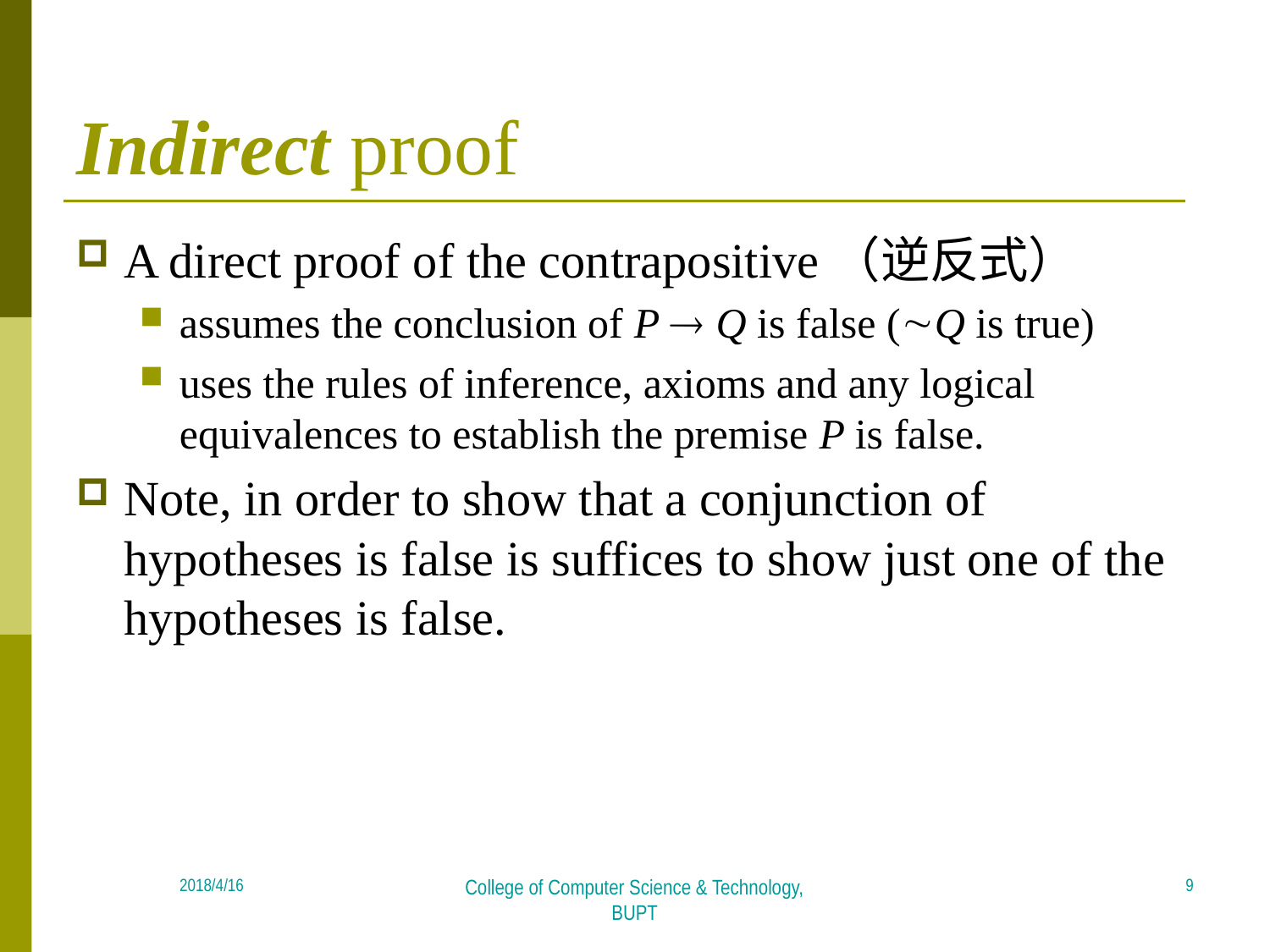

# Indirect proof
A direct proof of the contrapositive（逆反式）
assumes the conclusion of P → Q is false (∼Q is true)
uses the rules of inference, axioms and any logical equivalences to establish the premise P is false.
Note, in order to show that a conjunction of hypotheses is false is suffices to show just one of the hypotheses is false.
9
2018/4/16
College of Computer Science & Technology, BUPT